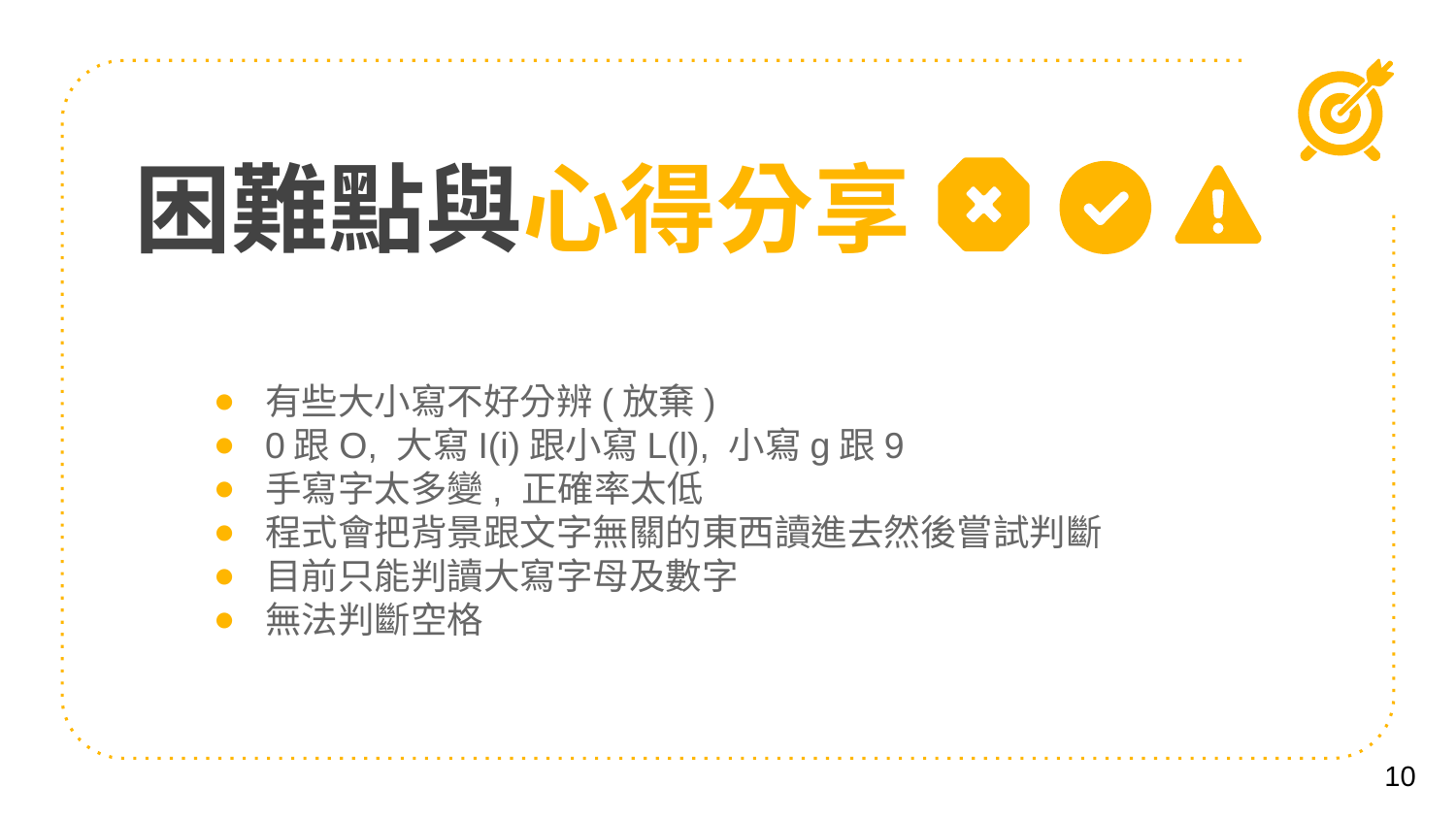

# 困難點與心得分享

有些大小寫不好分辨(放棄)
0跟O, 大寫I(i)跟小寫L(l), 小寫g跟9
手寫字太多變, 正確率太低
程式會把背景跟文字無關的東西讀進去然後嘗試判斷
目前只能判讀大寫字母及數字
無法判斷空格

10